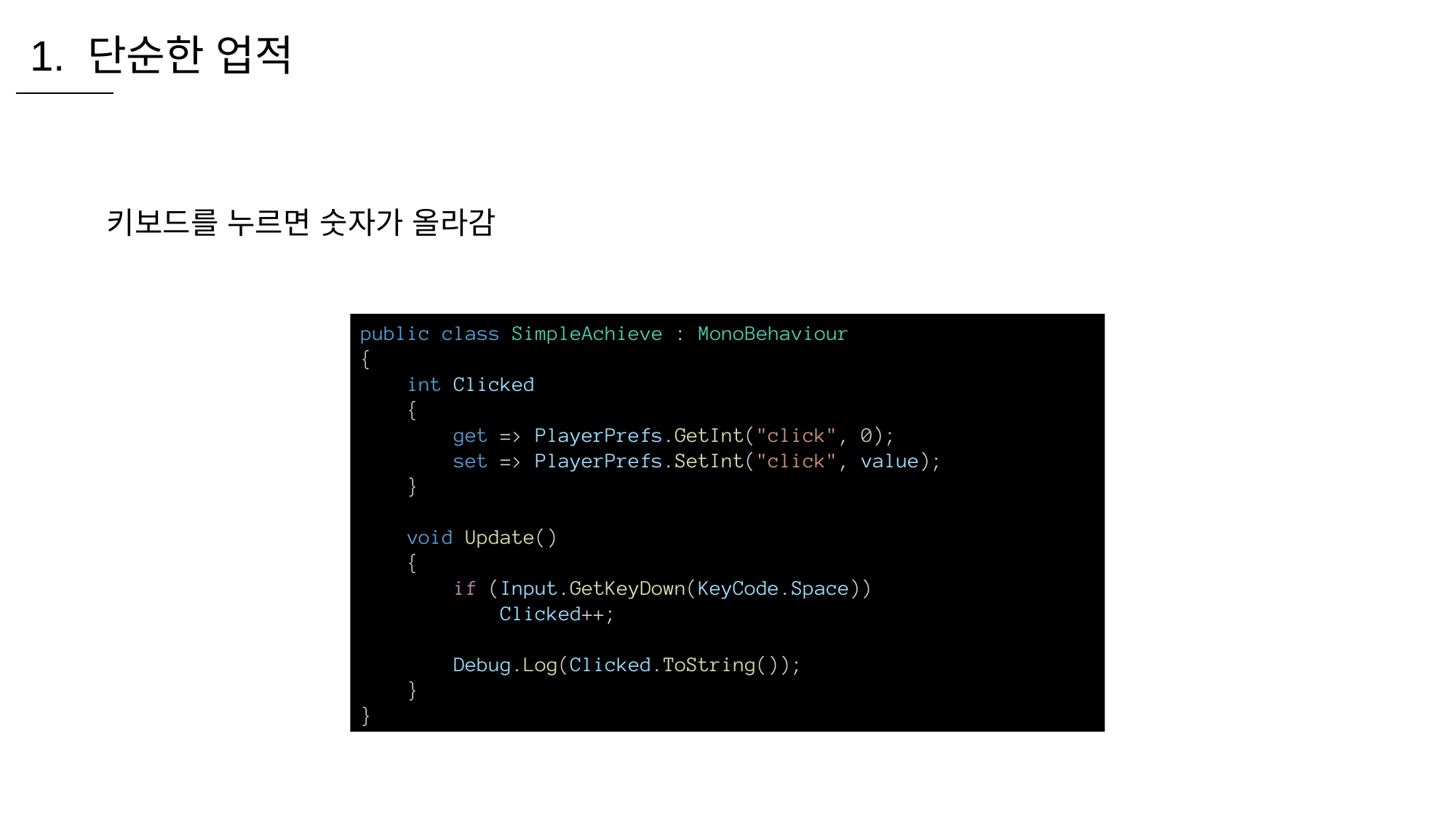

1. 단순한 업적
키보드를 누르면 숫자가 올라감
public class SimpleAchieve : MonoBehaviour
{
    int Clicked
    {
        get => PlayerPrefs.GetInt("click", 0);
        set => PlayerPrefs.SetInt("click", value);
    }
    void Update()
    {
        if (Input.GetKeyDown(KeyCode.Space))
            Clicked++;
        Debug.Log(Clicked.ToString());
    }
}